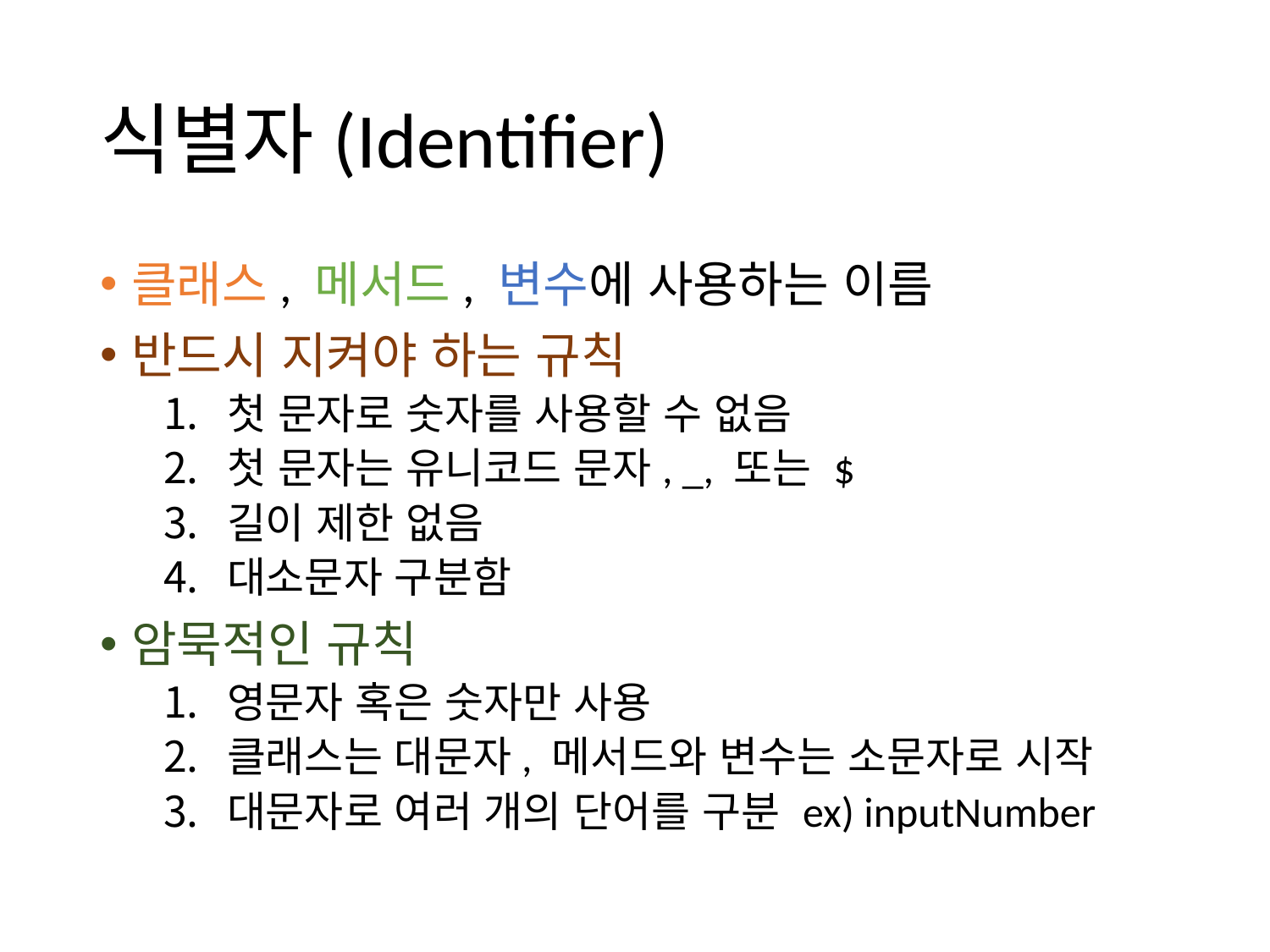

# 식별자(Identifier)
클래스, 메서드, 변수에 사용하는 이름
반드시 지켜야 하는 규칙
첫 문자로 숫자를 사용할 수 없음
첫 문자는 유니코드 문자, _, 또는 $
길이 제한 없음
대소문자 구분함
암묵적인 규칙
영문자 혹은 숫자만 사용
클래스는 대문자, 메서드와 변수는 소문자로 시작
대문자로 여러 개의 단어를 구분 ex) inputNumber